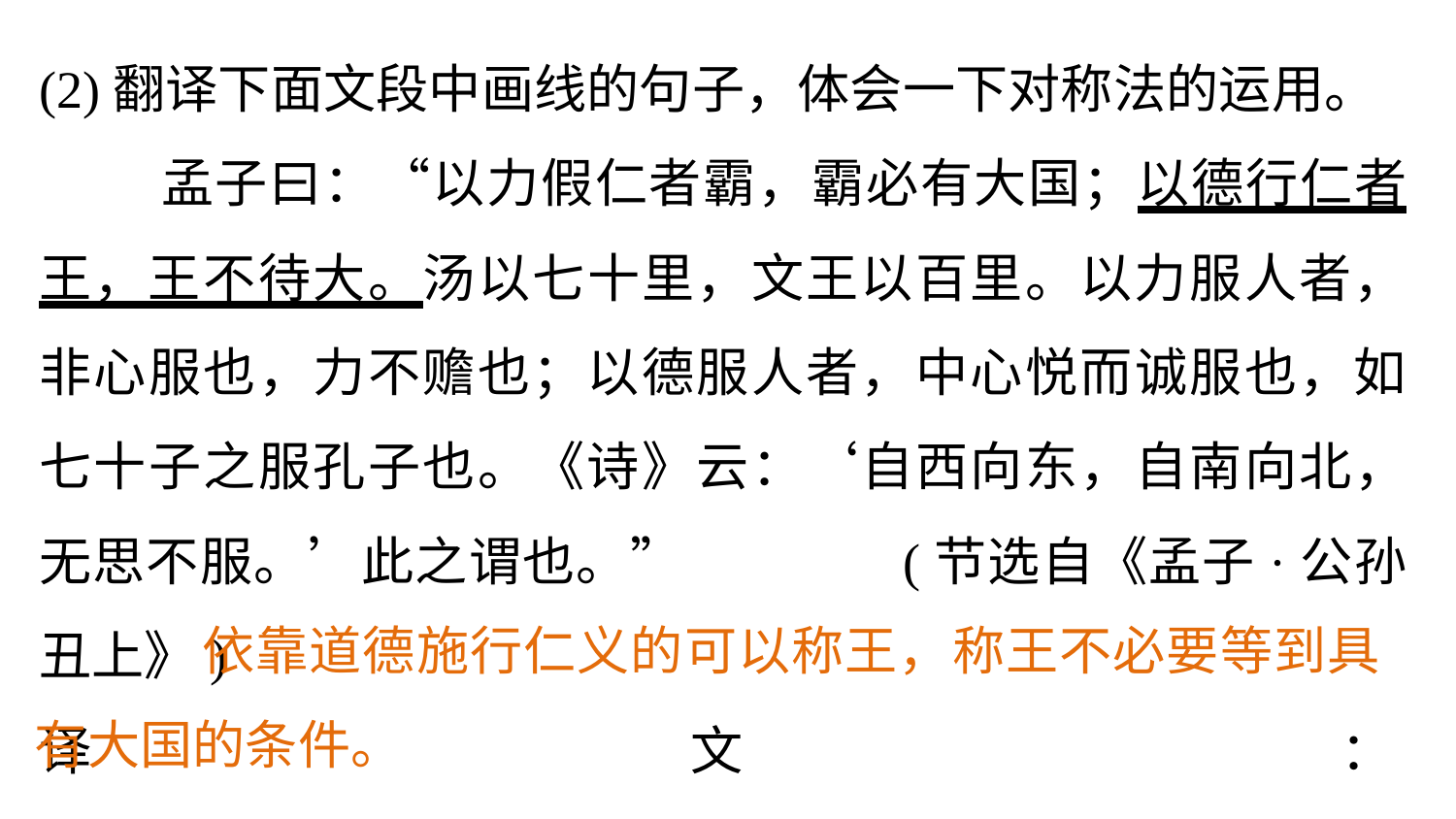

(2)翻译下面文段中画线的句子，体会一下对称法的运用。
        孟子曰：“以力假仁者霸，霸必有大国；以德行仁者王，王不待大。汤以七十里，文王以百里。以力服人者，非心服也，力不赡也；以德服人者，中心悦而诚服也，如七十子之服孔子也。《诗》云：‘自西向东，自南向北，无思不服。’此之谓也。”                (节选自《孟子·公孙丑上》)
译文：______________________________________________
_____________
            依靠道德施行仁义的可以称王，称王不必要等到具有大国的条件。